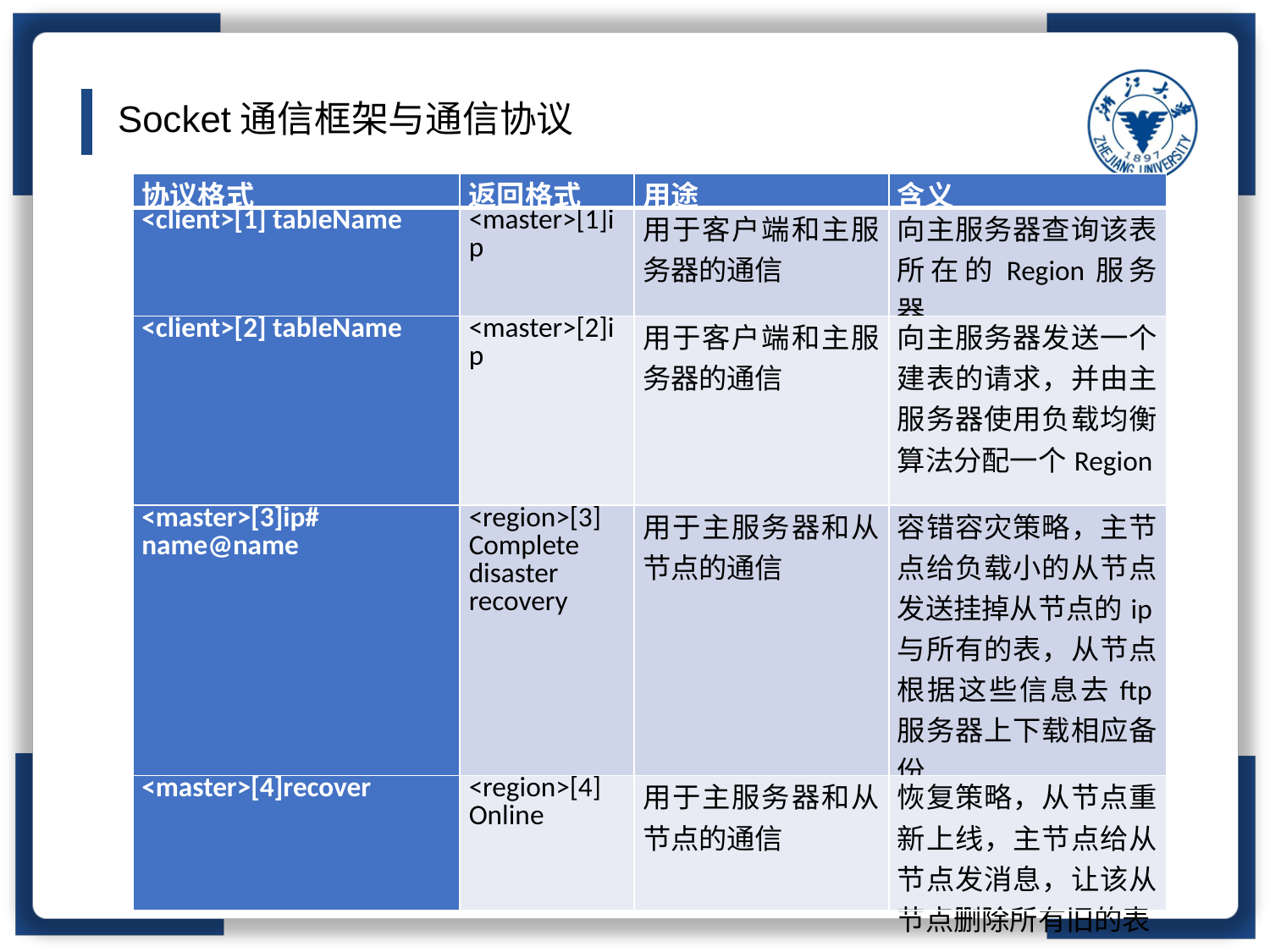

Socket通信框架与通信协议
| 协议格式 | 返回格式 | 用途 | 含义 |
| --- | --- | --- | --- |
| <client>[1] tableName | <master>[1]ip | 用于客户端和主服务器的通信 | 向主服务器查询该表所在的Region服务器 |
| <client>[2] tableName | <master>[2]ip | 用于客户端和主服务器的通信 | 向主服务器发送一个建表的请求，并由主服务器使用负载均衡算法分配一个Region |
| <master>[3]ip# name@name | <region>[3] Complete disaster recovery | 用于主服务器和从节点的通信 | 容错容灾策略，主节点给负载小的从节点发送挂掉从节点的ip与所有的表，从节点根据这些信息去ftp服务器上下载相应备份 |
| <master>[4]recover | <region>[4] Online | 用于主服务器和从节点的通信 | 恢复策略，从节点重新上线，主节点给从节点发消息，让该从节点删除所有旧的表 |